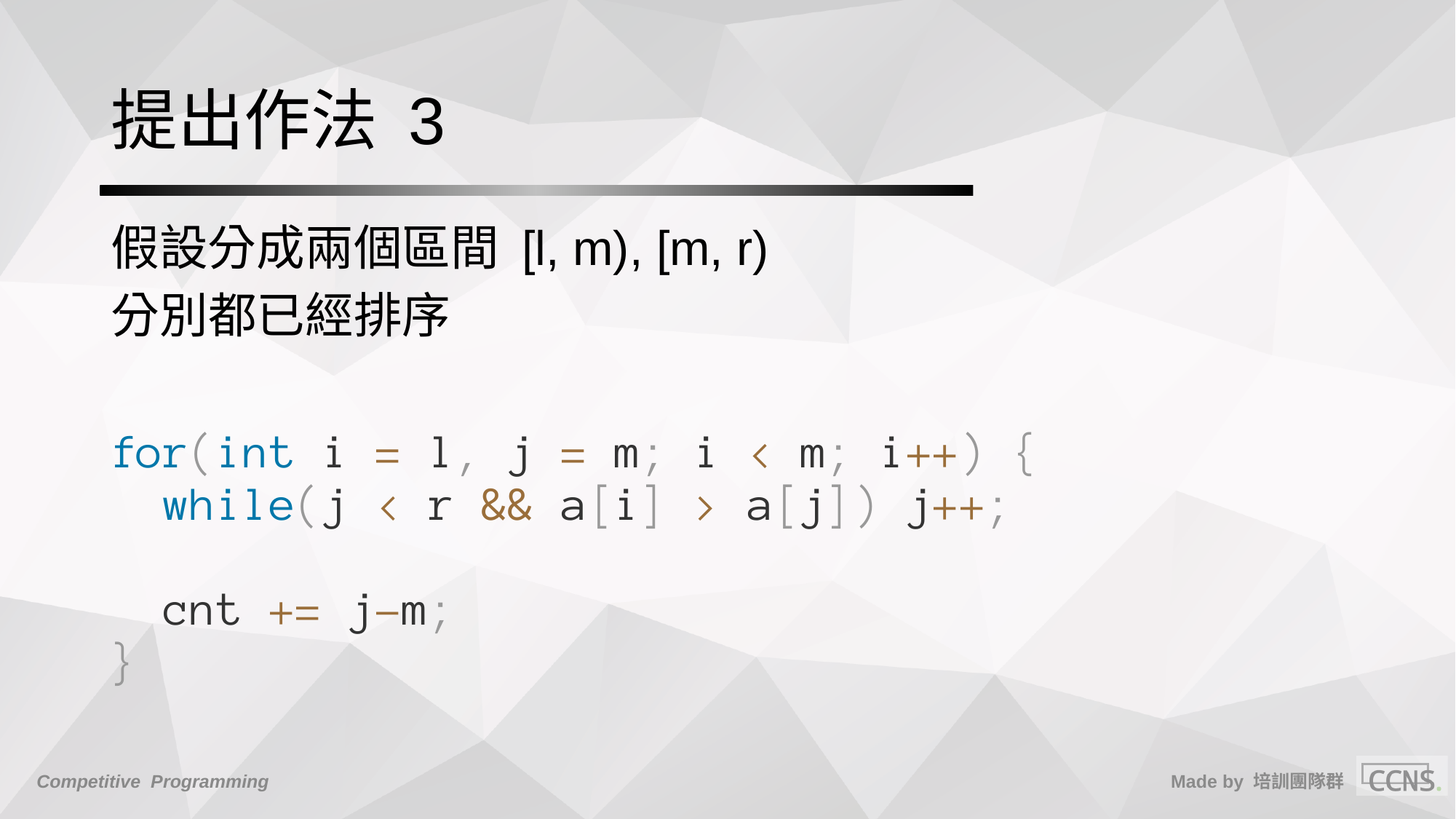

# 提出作法 3
假設分成兩個區間 [l, m), [m, r)
分別都已經排序

for(int i = l, j = m; i < m; i++) {
  while(j < r && a[i] > a[j]) j++;
  cnt += j-m;
}